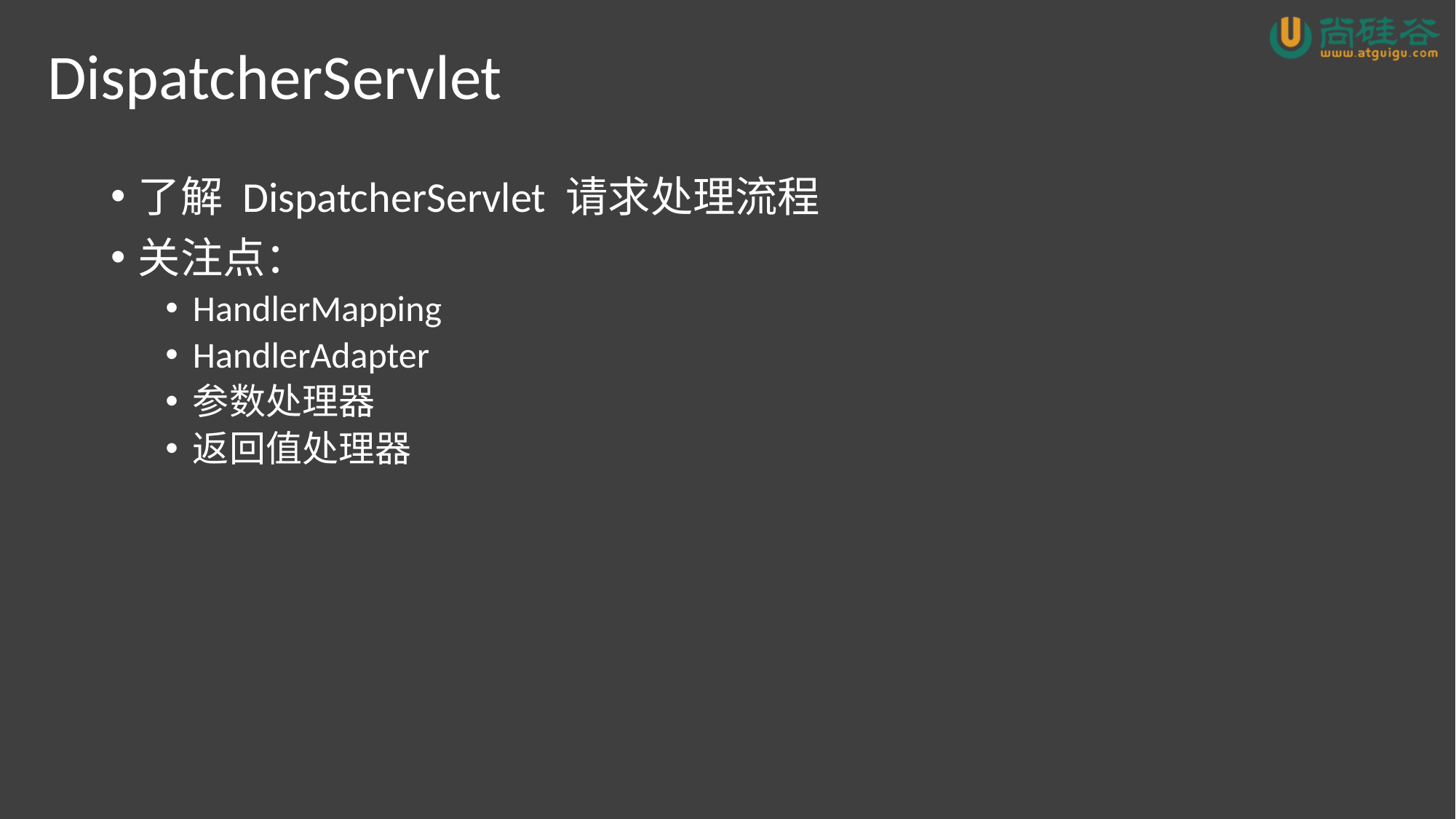

# DispatcherServlet
了解 DispatcherServlet 请求处理流程
关注点：
HandlerMapping
HandlerAdapter
参数处理器
返回值处理器